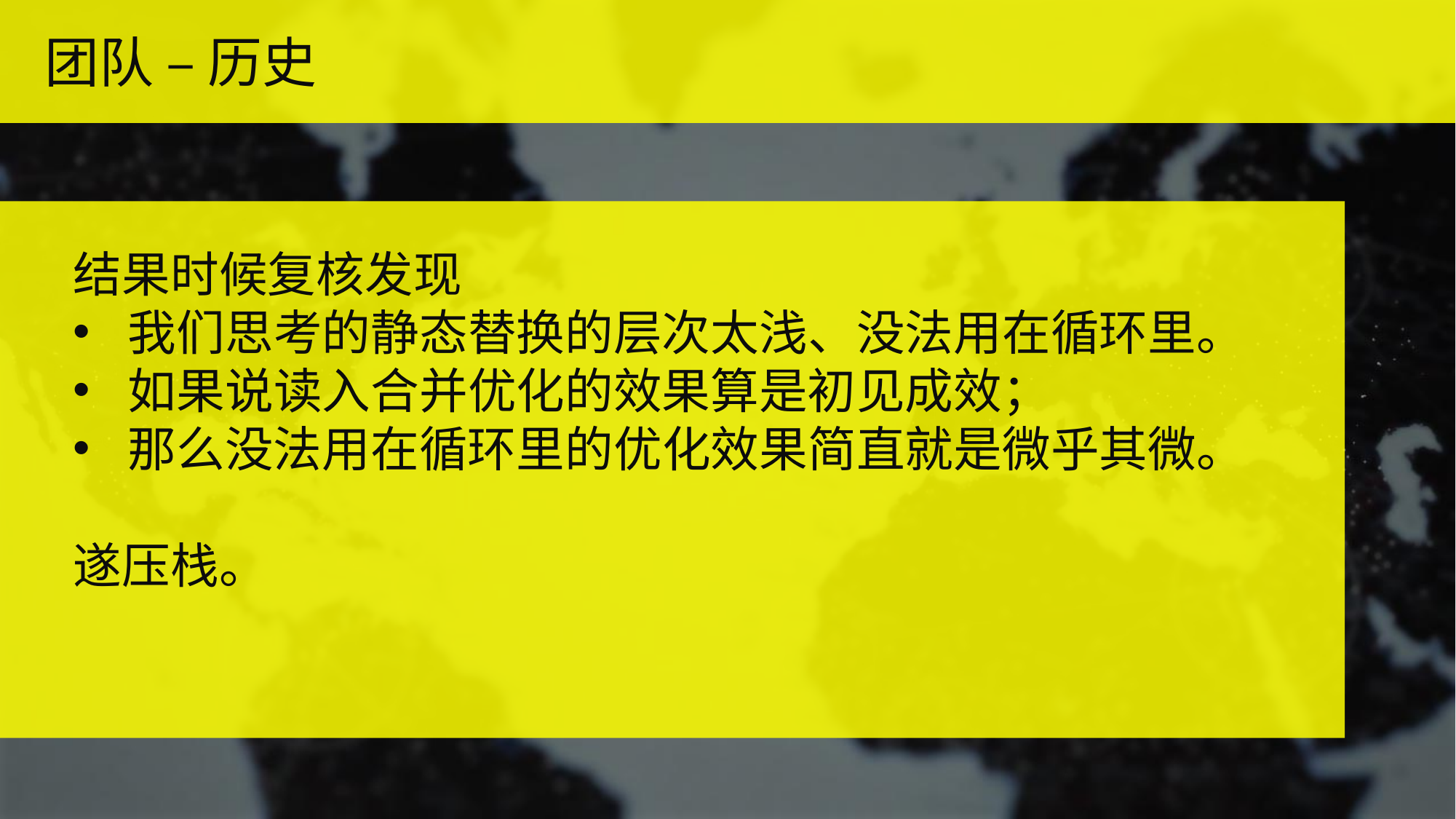

团队 – 历史

结果时候复核发现
我们思考的静态替换的层次太浅、没法用在循环里。
如果说读入合并优化的效果算是初见成效；
那么没法用在循环里的优化效果简直就是微乎其微。

遂压栈。